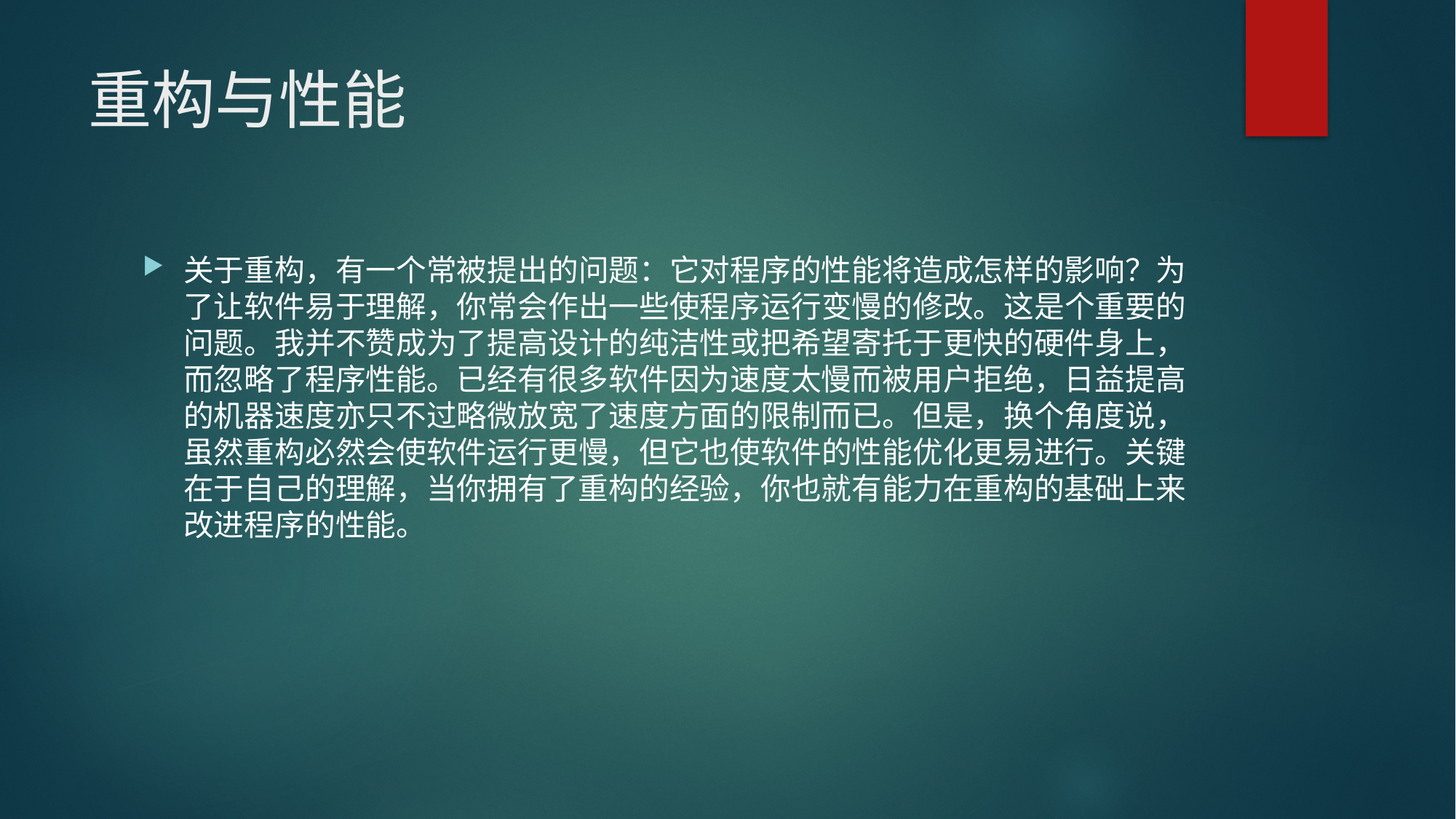

# 重构与性能
关于重构，有一个常被提出的问题：它对程序的性能将造成怎样的影响？为了让软件易于理解，你常会作出一些使程序运行变慢的修改。这是个重要的问题。我并不赞成为了提高设计的纯洁性或把希望寄托于更快的硬件身上，而忽略了程序性能。已经有很多软件因为速度太慢而被用户拒绝，日益提高的机器速度亦只不过略微放宽了速度方面的限制而已。但是，换个角度说，虽然重构必然会使软件运行更慢，但它也使软件的性能优化更易进行。关键在于自己的理解，当你拥有了重构的经验，你也就有能力在重构的基础上来改进程序的性能。